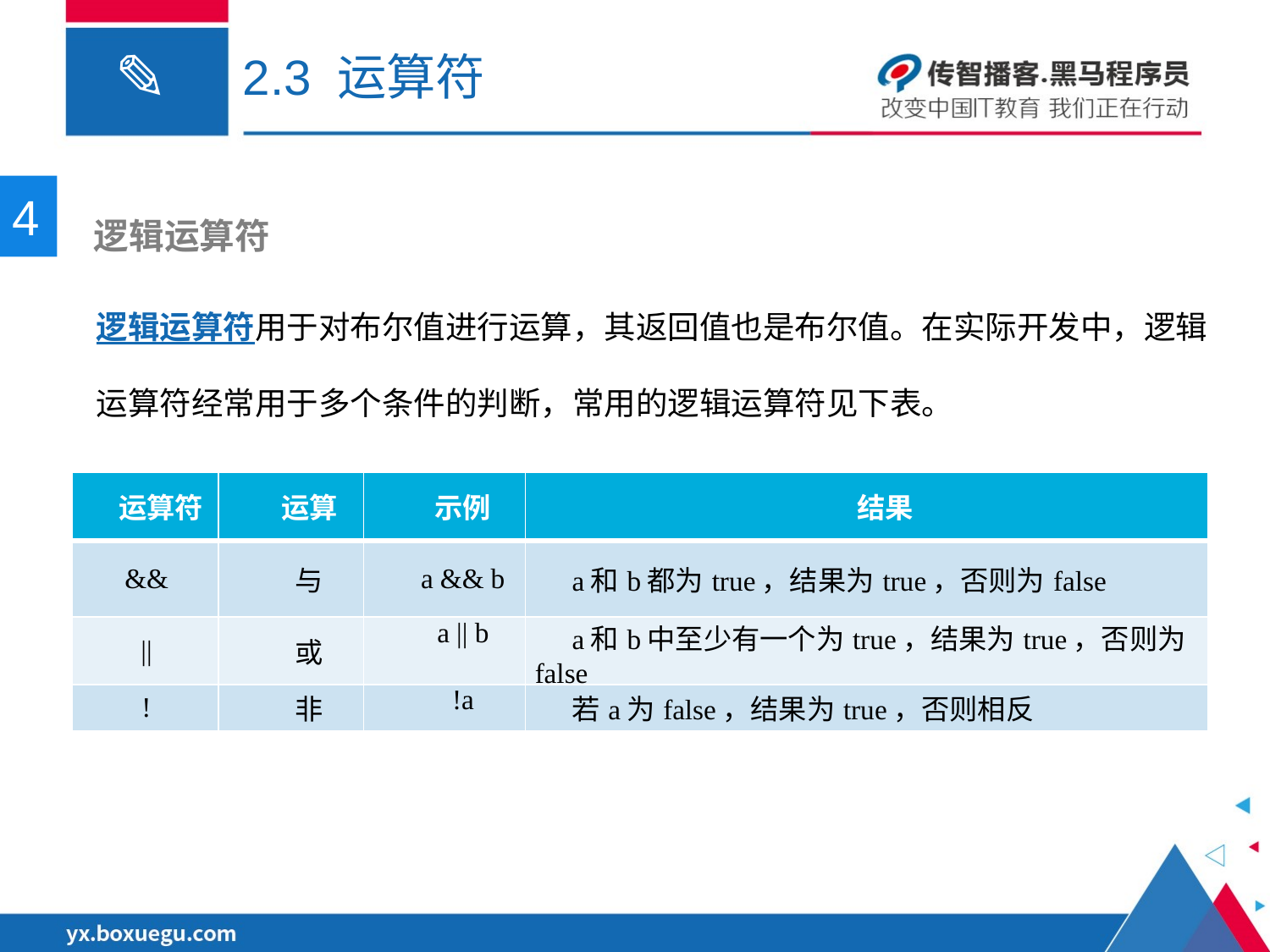

# 2.3 运算符

4
  逻辑运算符
逻辑运算符用于对布尔值进行运算，其返回值也是布尔值。在实际开发中，逻辑运算符经常用于多个条件的判断，常用的逻辑运算符见下表。
| 运算符 | 运算 | 示例 | 结果 |
| --- | --- | --- | --- |
| && | 与 | a && b | a和b都为true，结果为true，否则为false |
| || | 或 | a || b | a和b中至少有一个为true，结果为true，否则为false |
| ! | 非 | !a | 若a为false，结果为true，否则相反 |